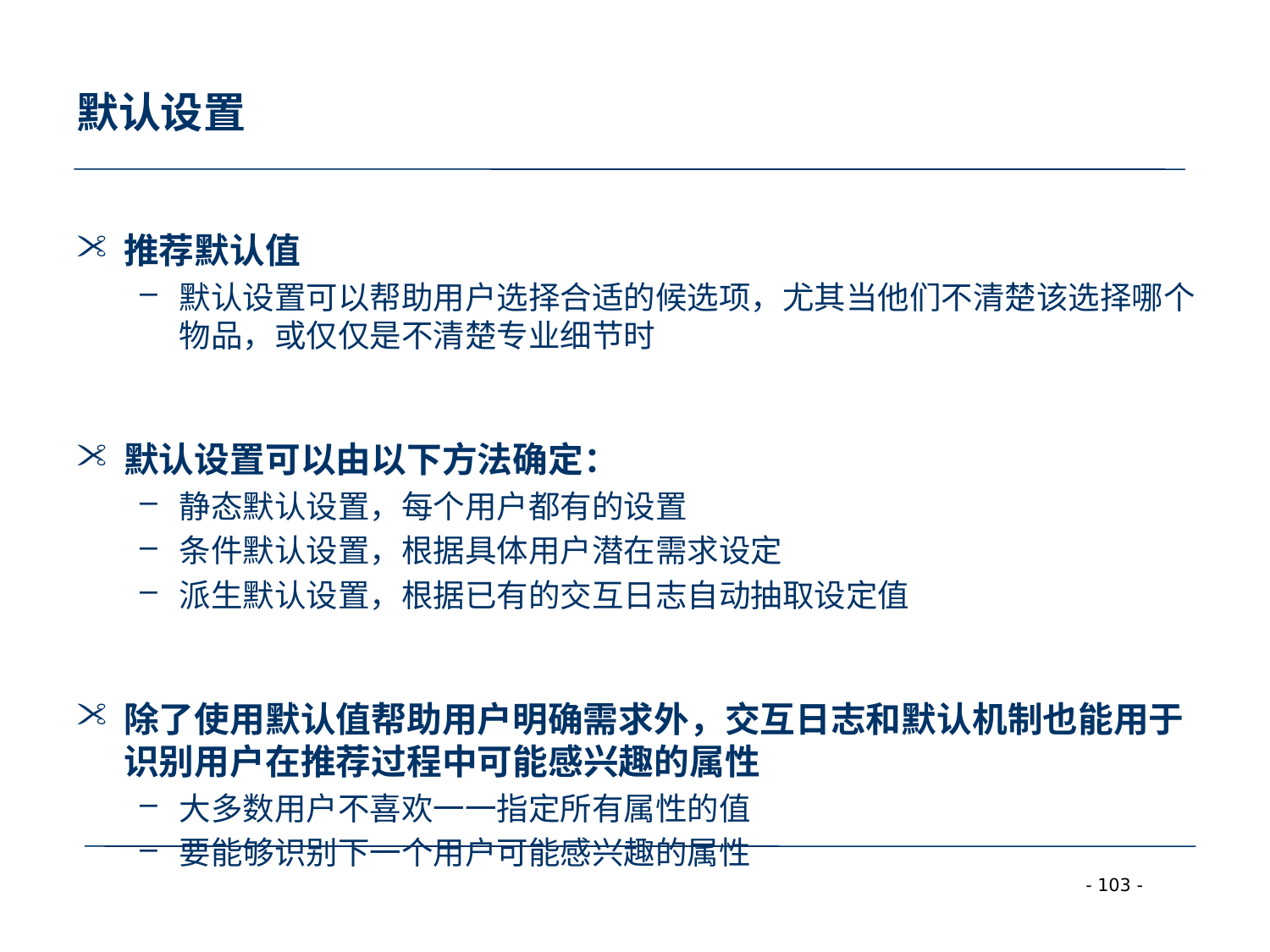

# 默认设置
推荐默认值
默认设置可以帮助用户选择合适的候选项，尤其当他们不清楚该选择哪个物品，或仅仅是不清楚专业细节时

默认设置可以由以下方法确定：
静态默认设置，每个用户都有的设置
条件默认设置，根据具体用户潜在需求设定
派生默认设置，根据已有的交互日志自动抽取设定值

除了使用默认值帮助用户明确需求外，交互日志和默认机制也能用于识别用户在推荐过程中可能感兴趣的属性
大多数用户不喜欢一一指定所有属性的值
要能够识别下一个用户可能感兴趣的属性